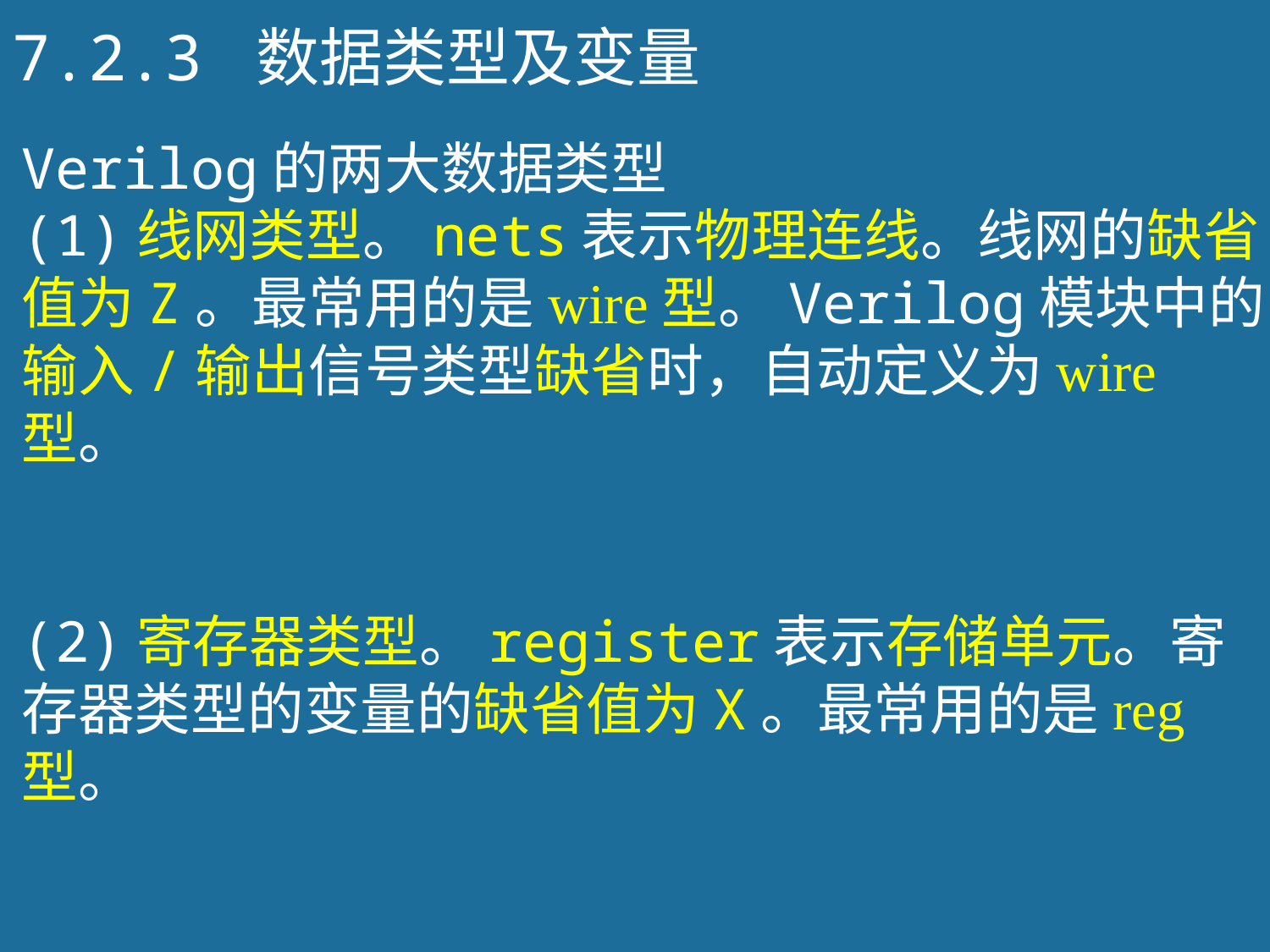

7.2.3 数据类型及变量
Verilog的两大数据类型
(1)线网类型。nets表示物理连线。线网的缺省值为Z。最常用的是wire型。Verilog模块中的输入/输出信号类型缺省时，自动定义为wire型。

(2)寄存器类型。register表示存储单元。寄存器类型的变量的缺省值为X。最常用的是reg型。
12